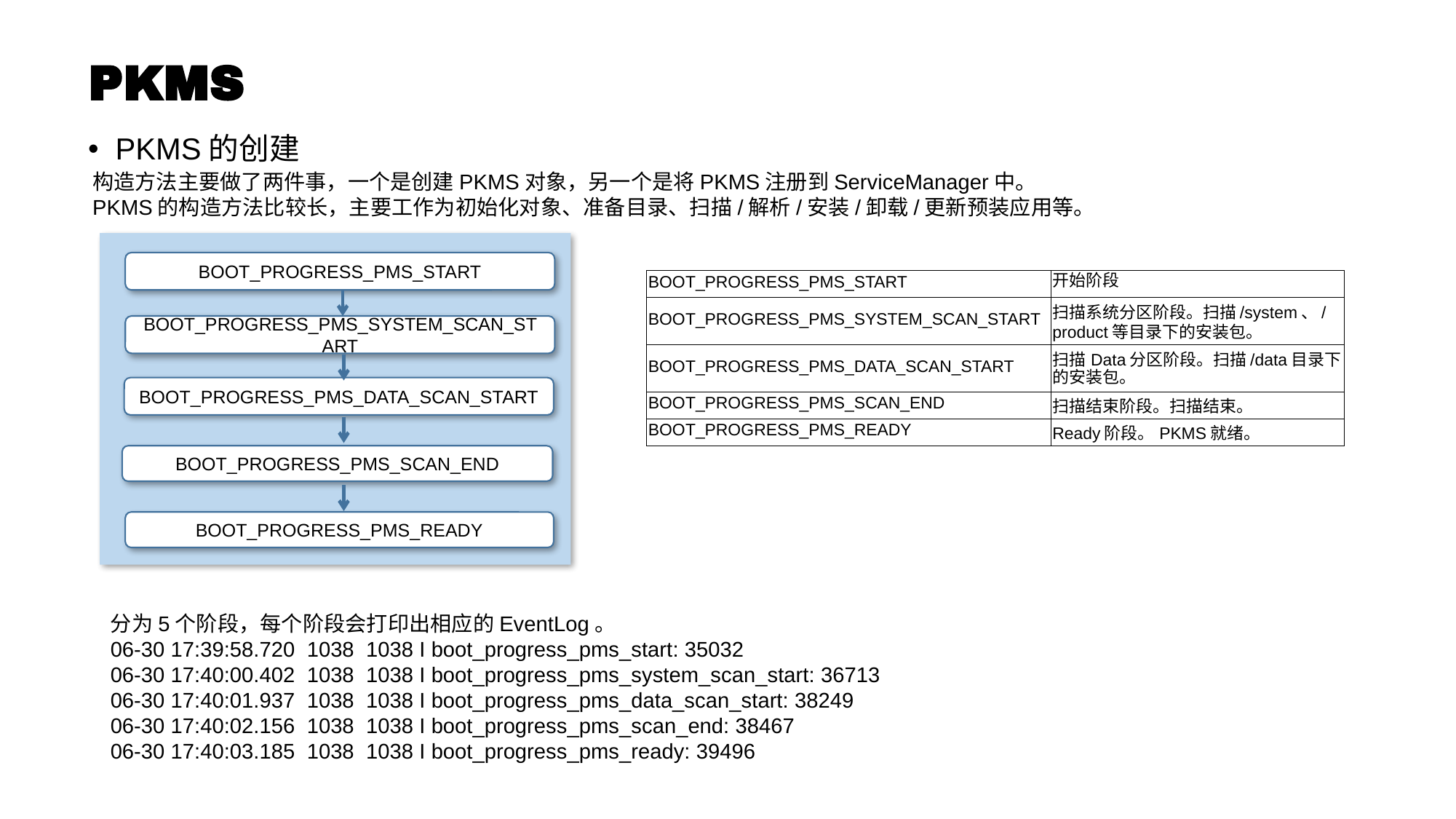

# PKMS
PKMS的创建
构造方法主要做了两件事，一个是创建PKMS对象，另一个是将PKMS注册到ServiceManager中。
PKMS的构造方法比较长，主要工作为初始化对象、准备目录、扫描/解析/安装/卸载/更新预装应用等。

BOOT_PROGRESS_PMS_START
BOOT_PROGRESS_PMS_SYSTEM_SCAN_START
BOOT_PROGRESS_PMS_DATA_SCAN_START
BOOT_PROGRESS_PMS_SCAN_END
BOOT_PROGRESS_PMS_READY
| BOOT\_PROGRESS\_PMS\_START | 开始阶段 |
| --- | --- |
| BOOT\_PROGRESS\_PMS\_SYSTEM\_SCAN\_START | 扫描系统分区阶段。扫描/system、/product等目录下的安装包。 |
| BOOT\_PROGRESS\_PMS\_DATA\_SCAN\_START | 扫描Data分区阶段。扫描/data目录下的安装包。 |
| BOOT\_PROGRESS\_PMS\_SCAN\_END | 扫描结束阶段。扫描结束。 |
| BOOT\_PROGRESS\_PMS\_READY | Ready阶段。PKMS就绪。 |
分为5个阶段，每个阶段会打印出相应的EventLog。
06-30 17:39:58.720  1038  1038 I boot_progress_pms_start: 35032
06-30 17:40:00.402  1038  1038 I boot_progress_pms_system_scan_start: 36713
06-30 17:40:01.937  1038  1038 I boot_progress_pms_data_scan_start: 38249
06-30 17:40:02.156  1038  1038 I boot_progress_pms_scan_end: 38467
06-30 17:40:03.185  1038  1038 I boot_progress_pms_ready: 39496